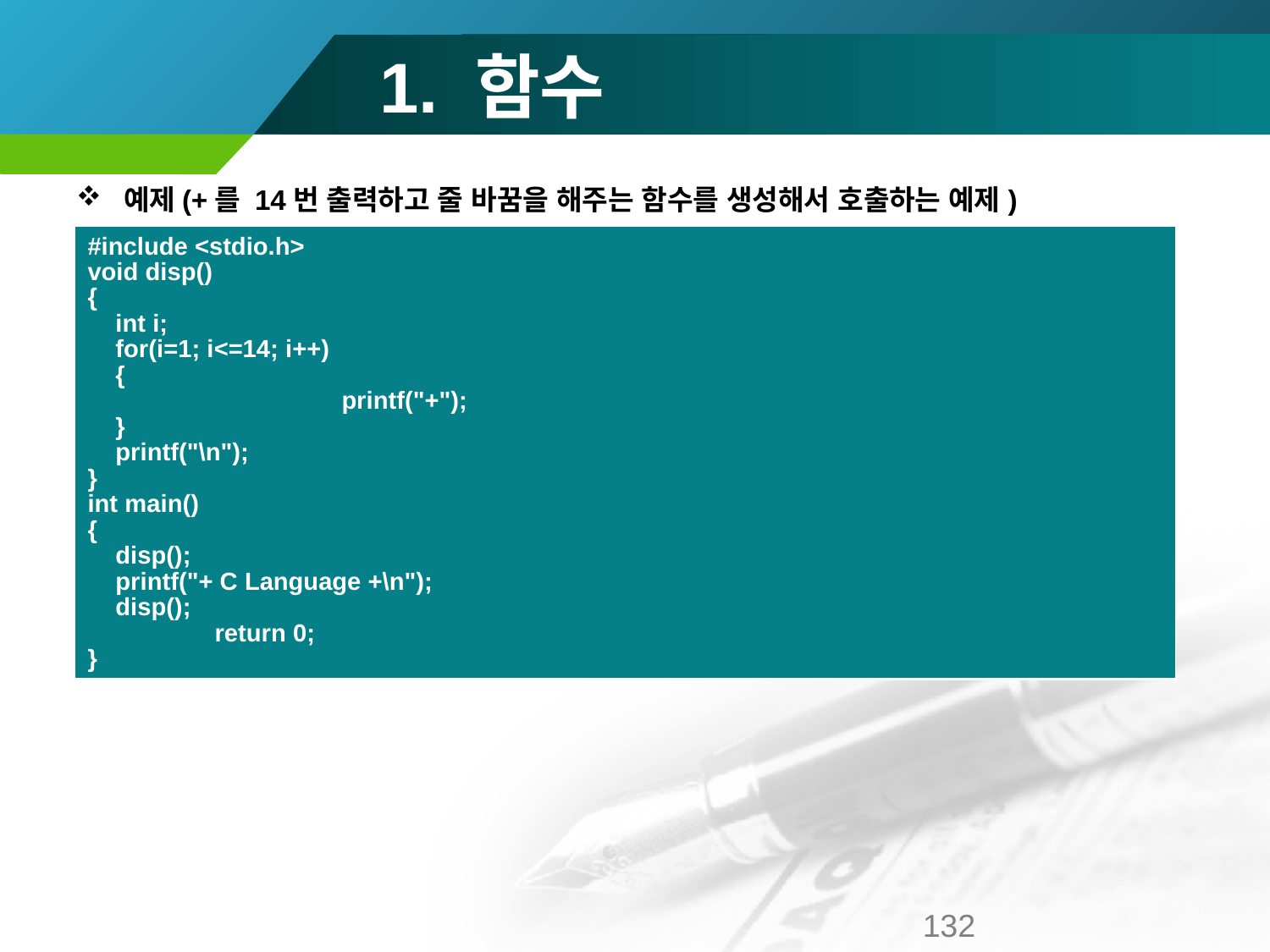

# 1. 함수
예제(+를 14번 출력하고 줄 바꿈을 해주는 함수를 생성해서 호출하는 예제)
| #include <stdio.h> void disp() { int i; for(i=1; i<=14; i++) { printf("+"); } printf("\n"); } int main() { disp(); printf("+ C Language +\n"); disp(); return 0; } |
| --- |
132